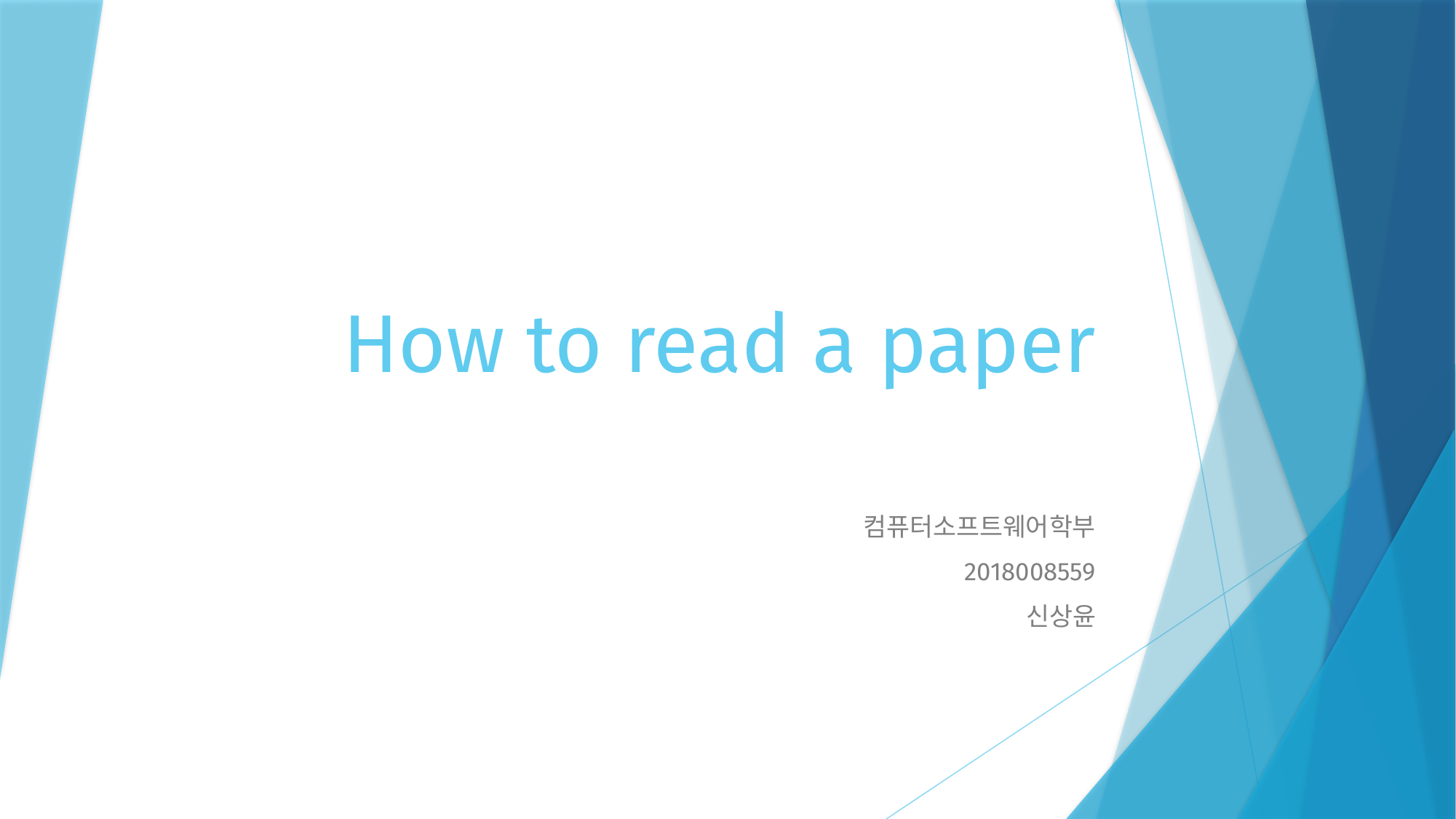

# How to read a paper
컴퓨터소프트웨어학부
2018008559
신상윤